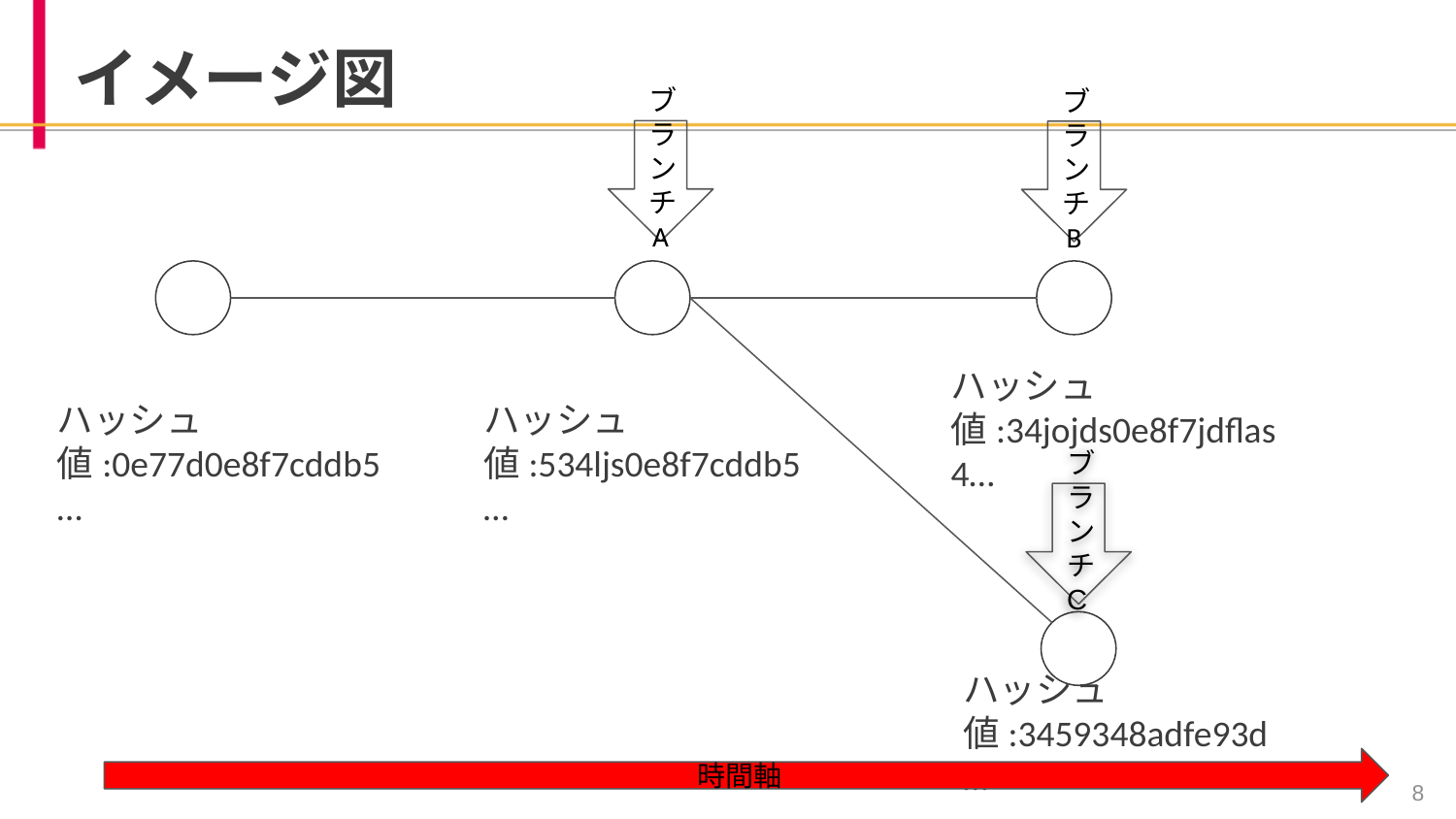

# イメージ図
ブランチA
ブランチB

ハッシュ値:34jojds0e8f7jdflas4…
ハッシュ値:0e77d0e8f7cddb5…
ハッシュ値:534ljs0e8f7cddb5…
ブランチC

ハッシュ値:3459348adfe93d…
時間軸
8